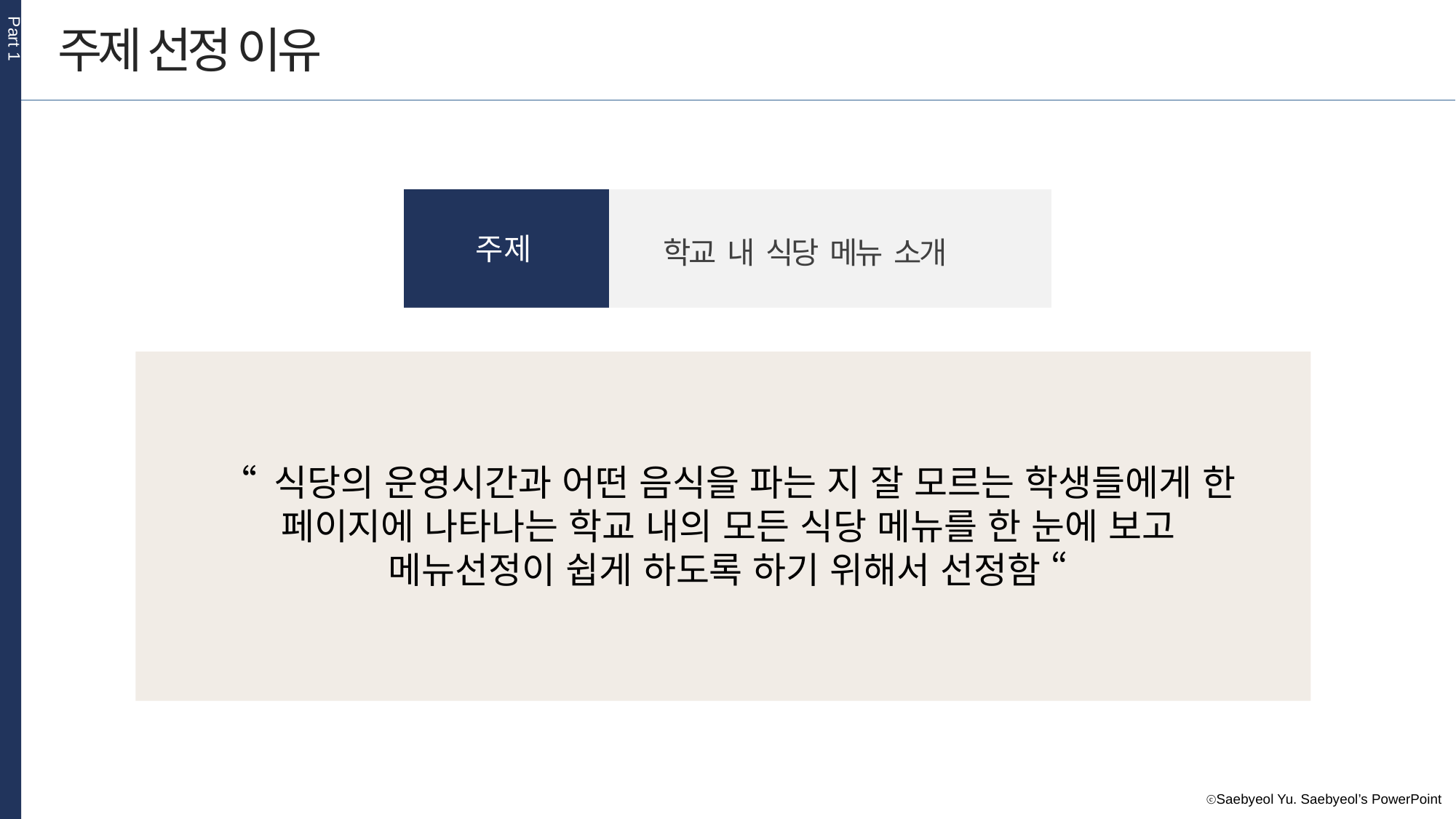

Part 1
주제 선정 이유

주제
학교  내  식당  메뉴  소개

“ 식당의 운영시간과 어떤 음식을 파는 지 잘 모르는 학생들에게 한 페이지에 나타나는 학교 내의 모든 식당 메뉴를 한 눈에 보고 메뉴선정이 쉽게 하도록 하기 위해서 선정함 “